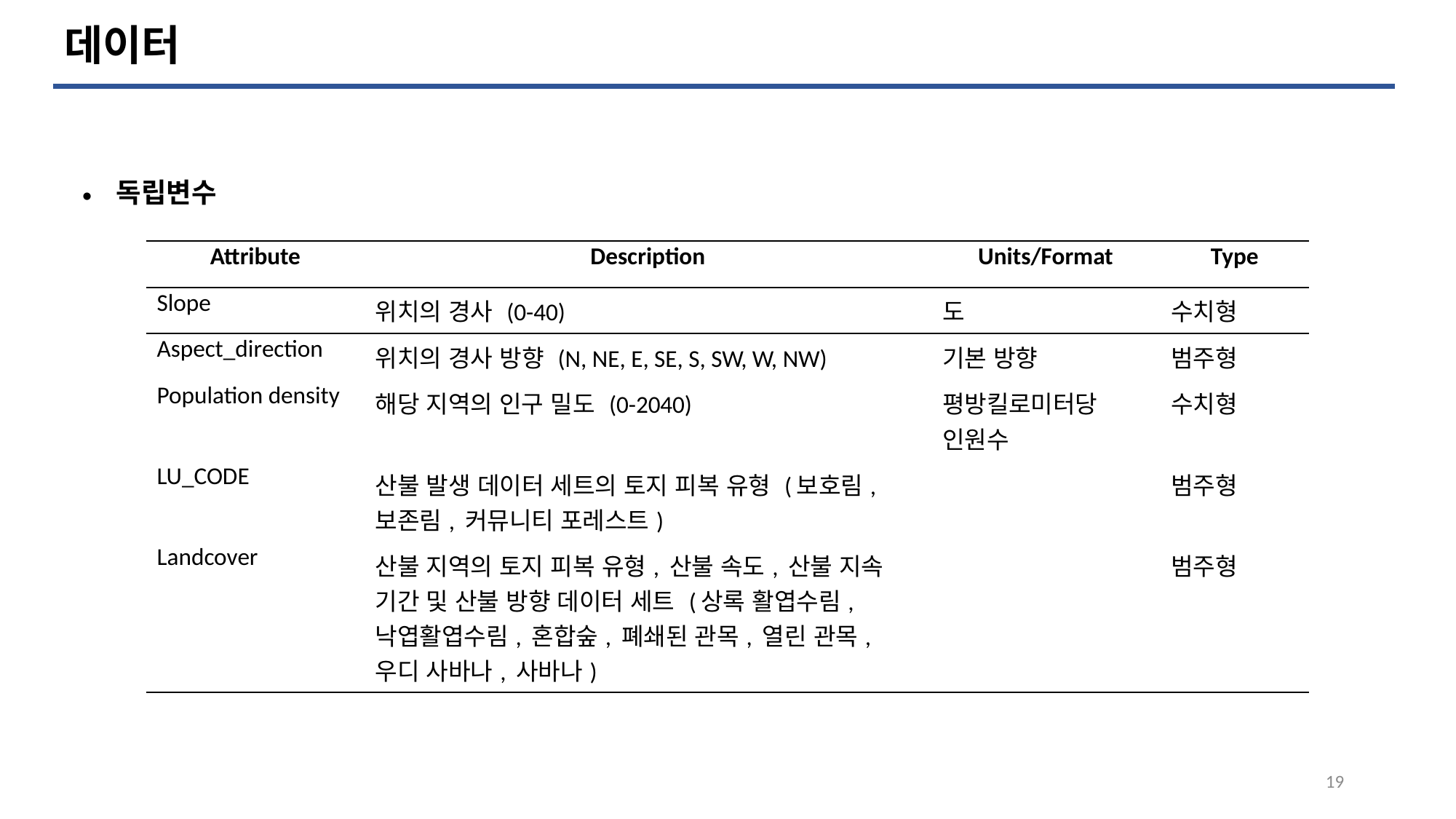

데이터

독립변수

| Attribute | Description | Units/Format | Type |
| --- | --- | --- | --- |
| Slope | 위치의 경사 (0-40) | 도 | 수치형 |
| Aspect\_direction | 위치의 경사 방향 (N, NE, E, SE, S, SW, W, NW) | 기본 방향 | 범주형 |
| Population density | 해당 지역의 인구 밀도 (0-2040) | 평방킬로미터당 인원수 | 수치형 |
| LU\_CODE | 산불 발생 데이터 세트의 토지 피복 유형 (보호림, 보존림, 커뮤니티 포레스트) |  | 범주형 |
| Landcover | 산불 지역의 토지 피복 유형, 산불 속도, 산불 지속 기간 및 산불 방향 데이터 세트 (상록 활엽수림, 낙엽활엽수림, 혼합숲, 폐쇄된 관목, 열린 관목, 우디 사바나, 사바나) |  | 범주형 |
19